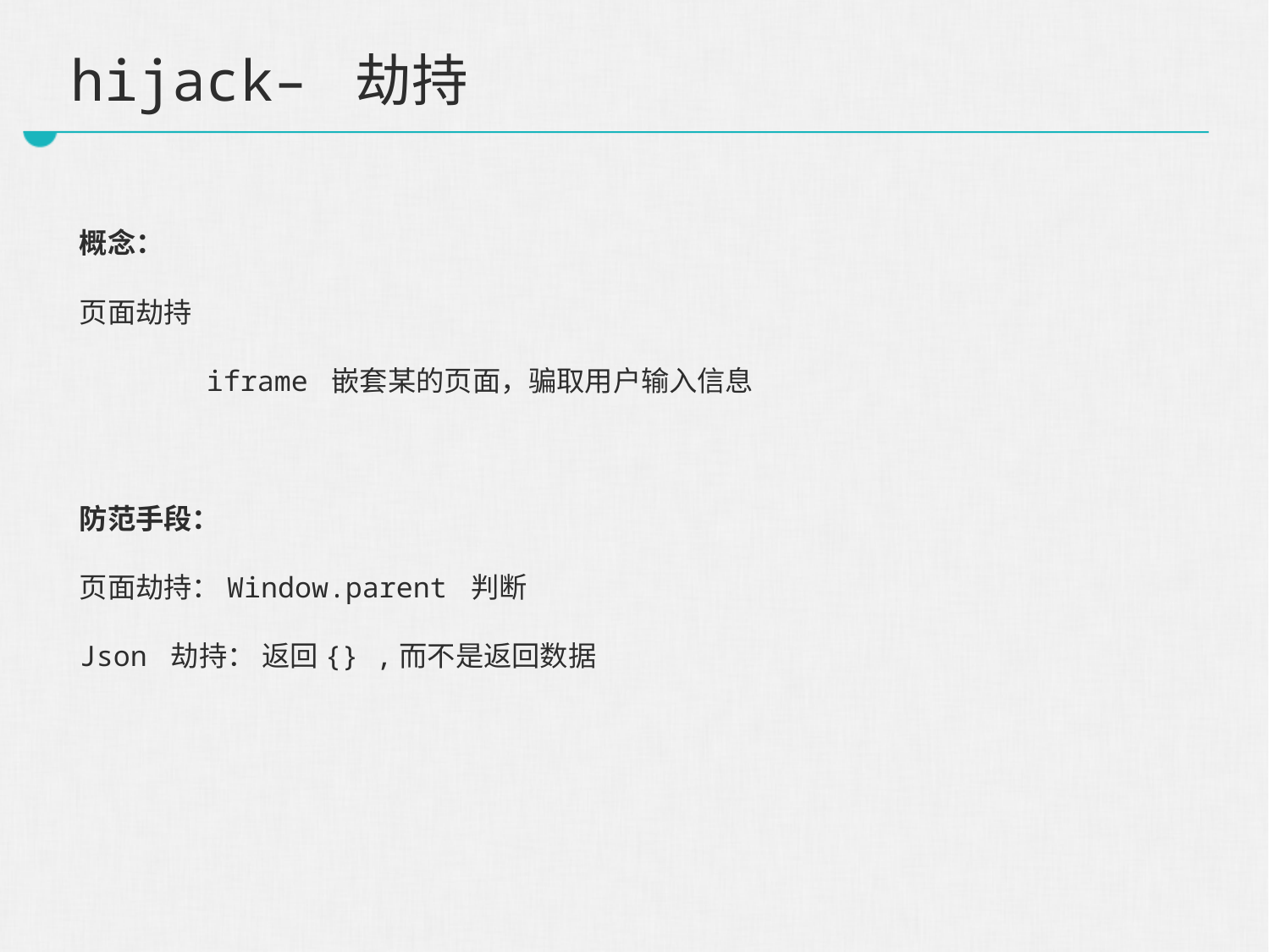

# hijack– 劫持
概念：
页面劫持
	iframe 嵌套某的页面，骗取用户输入信息

防范手段：
页面劫持：Window.parent 判断
Json 劫持： 返回{} ,而不是返回数据